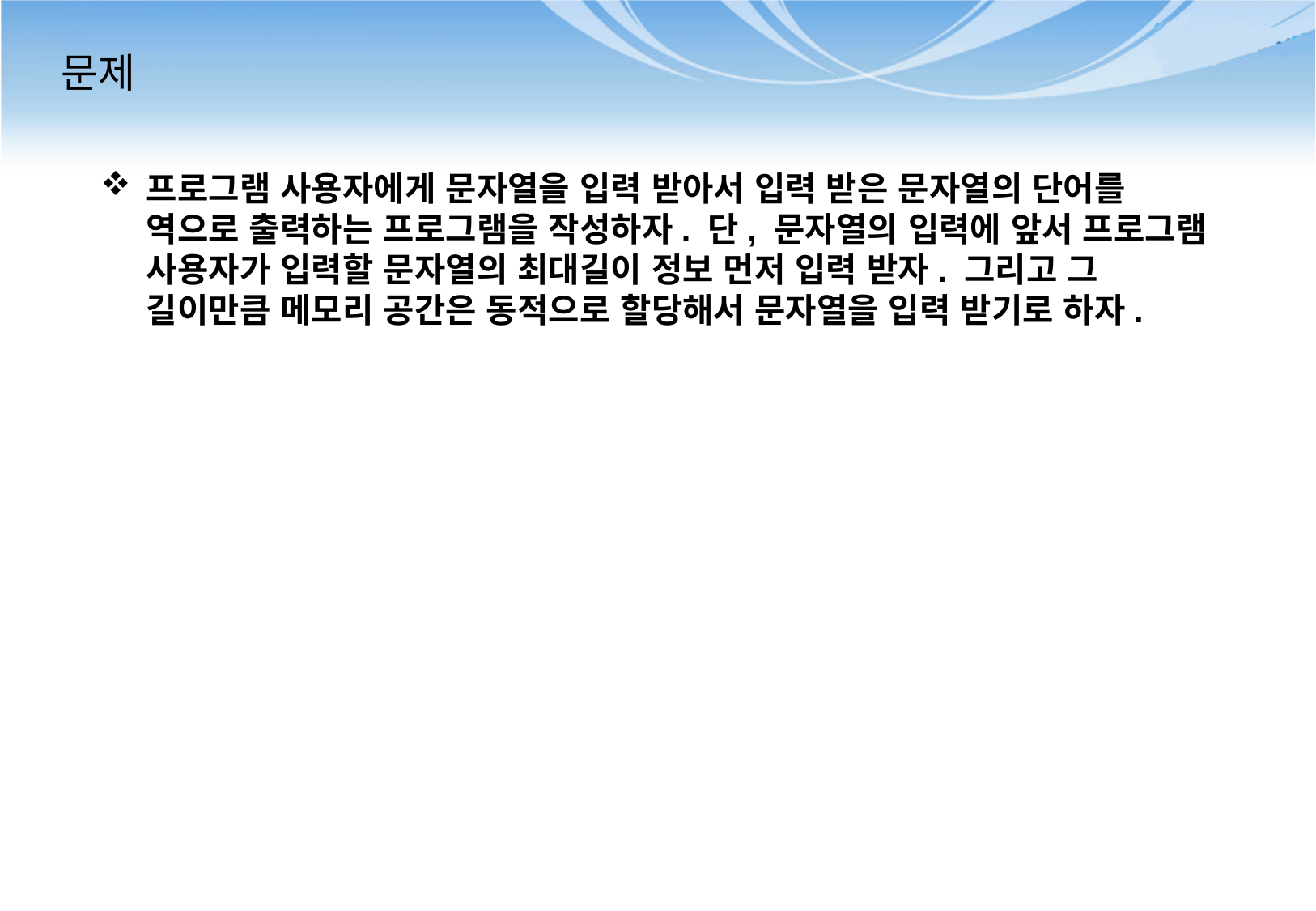

# 문제
프로그램 사용자에게 문자열을 입력 받아서 입력 받은 문자열의 단어를 역으로 출력하는 프로그램을 작성하자. 단, 문자열의 입력에 앞서 프로그램 사용자가 입력할 문자열의 최대길이 정보 먼저 입력 받자. 그리고 그 길이만큼 메모리 공간은 동적으로 할당해서 문자열을 입력 받기로 하자.